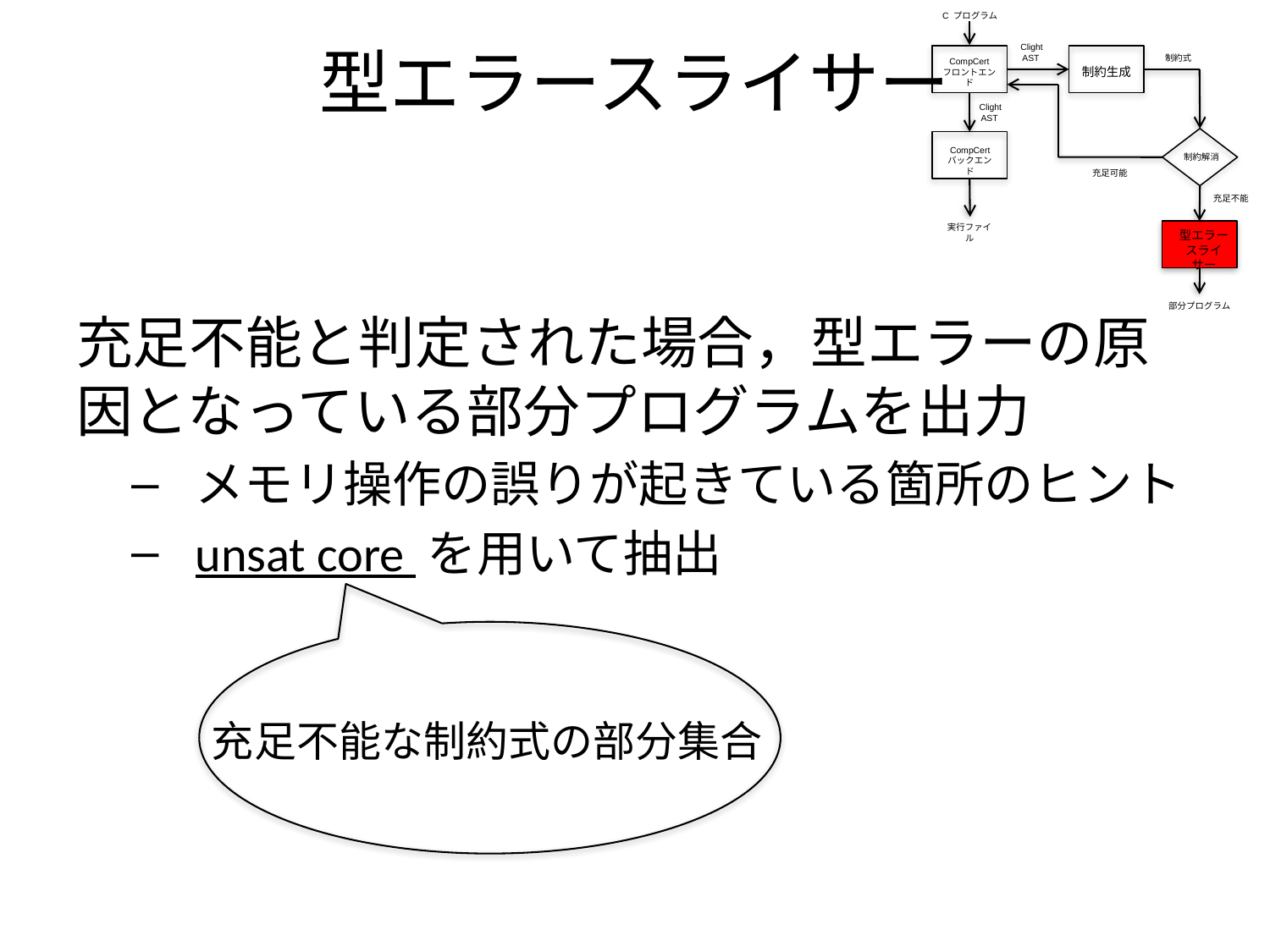

# 型エラースライサー

C プログラム
 Clight AST

制約式
CompCert
フロントエンド
制約生成
 Clight AST

CompCert
バックエンド
制約解消
充足可能
充足不能
実行ファイル

型エラー
スライサー

部分プログラム

充足不能と判定された場合，型エラーの原因となっている部分プログラムを出力
メモリ操作の誤りが起きている箇所のヒント
unsat core を用いて抽出

充足不能な制約式の部分集合